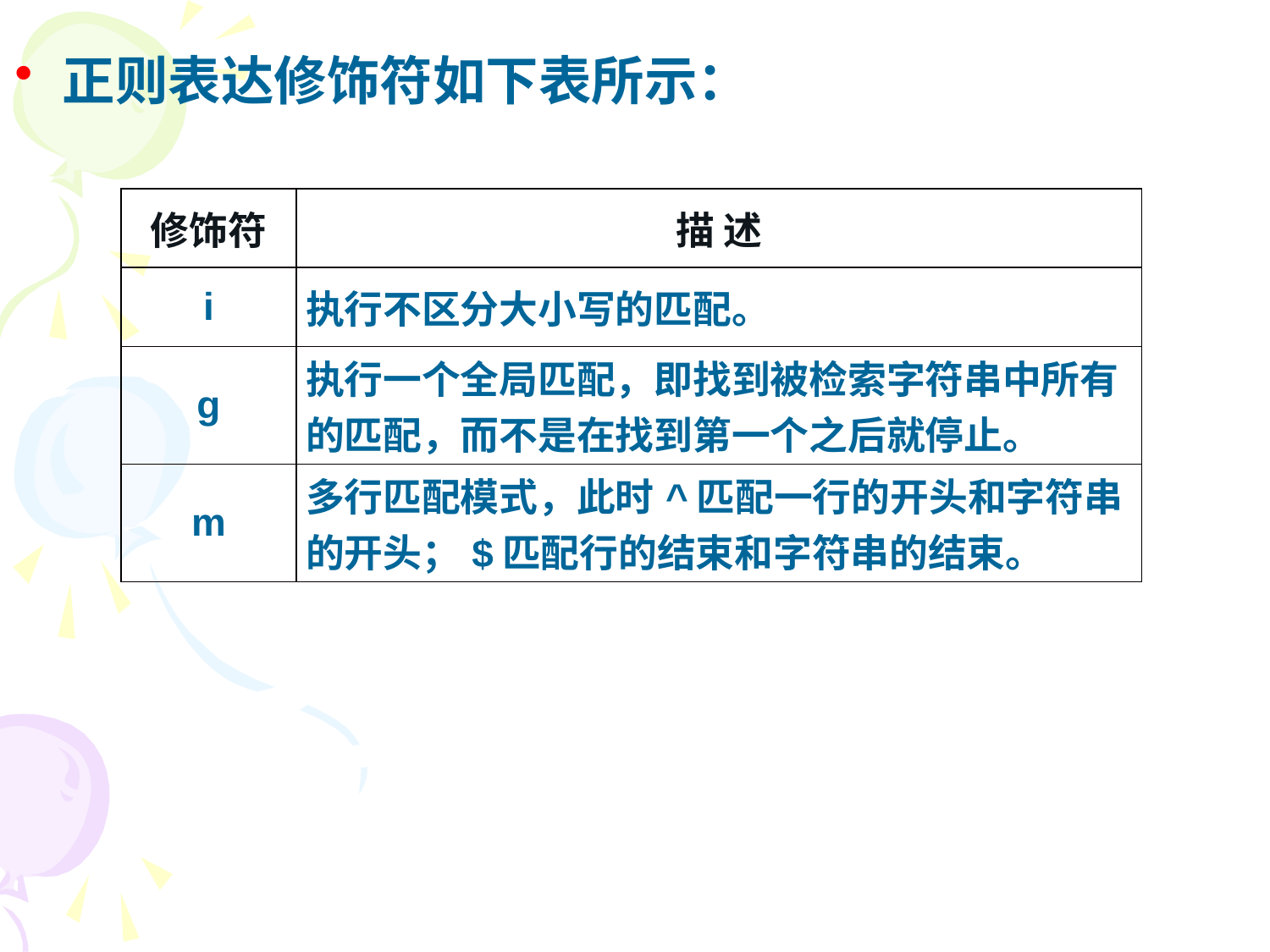

正则表达修饰符如下表所示：

| 修饰符 | 描 述 |
| --- | --- |
| i | 执行不区分大小写的匹配。 |
| g | 执行一个全局匹配，即找到被检索字符串中所有的匹配，而不是在找到第一个之后就停止。 |
| m | 多行匹配模式，此时^匹配一行的开头和字符串的开头；$匹配行的结束和字符串的结束。 |